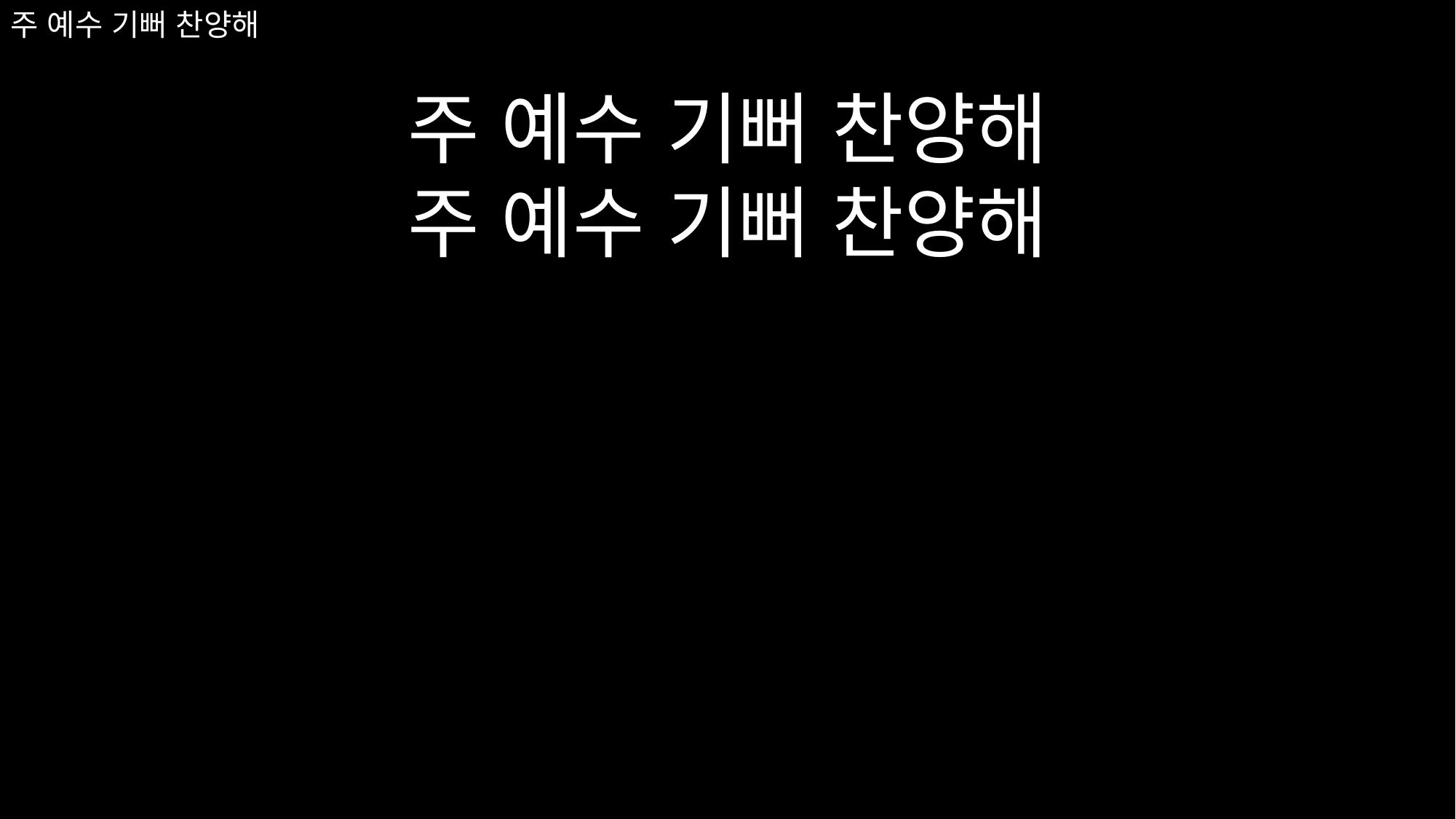

주 예수 기뻐 찬양해
주 예수 기뻐 찬양해

# 주 예수 기뻐 찬양해